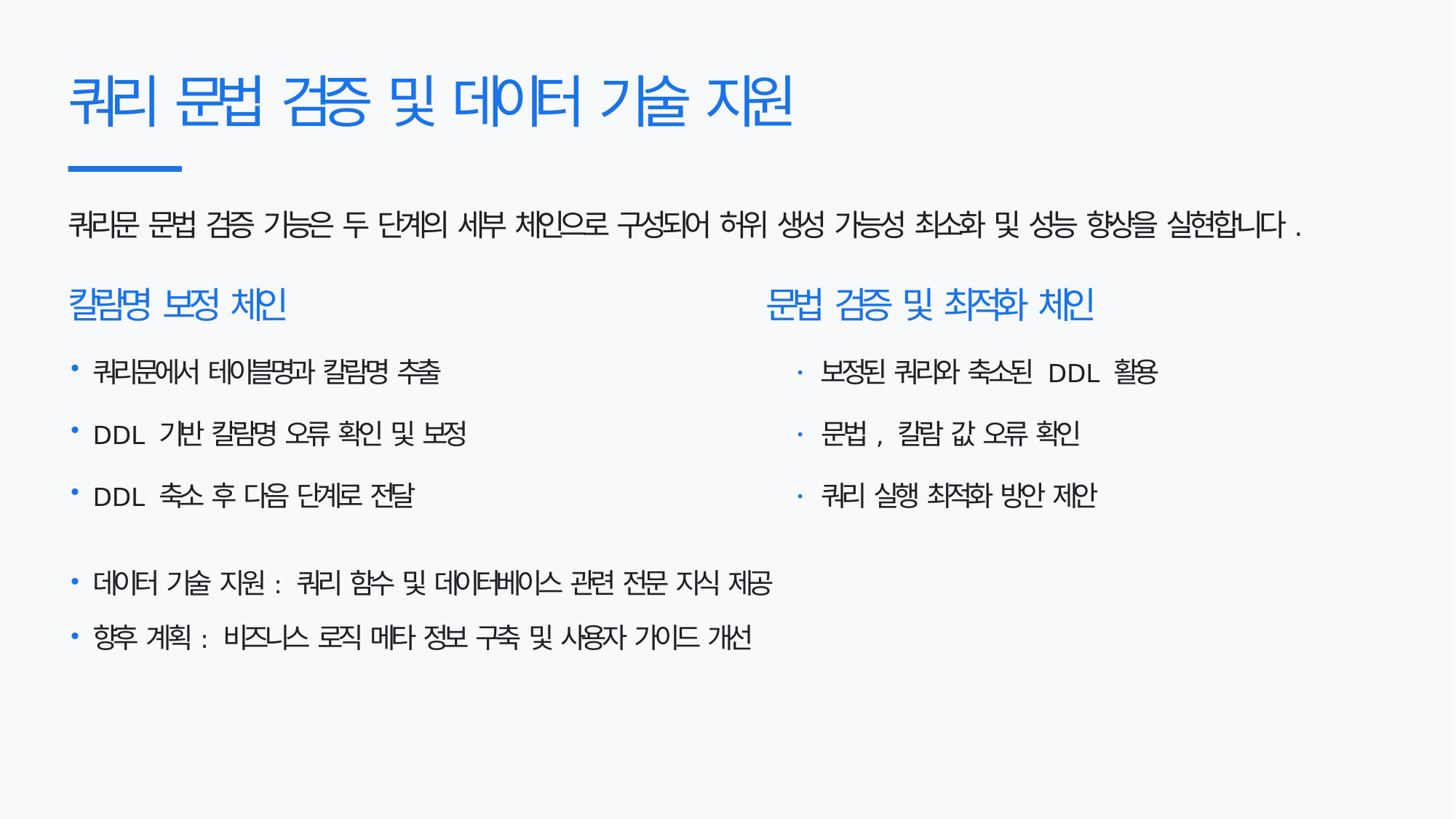

# 쿼리 문법 검증 및 데이터 기술 지원

쿼리문 문법 검증 기능은 두 단계의 세부 체인으로 구성되어 허위 생성 가능성 최소화 및 성능 향상을 실현합니다.

칼람명 보정 체인	문법 검증 및 최적화 체인
쿼리문에서 테이블명과 칼람명 추출	• 보정된 쿼리와 축소된 DDL 활용
DDL 기반 칼람명 오류 확인 및 보정	• 문법, 칼람 값 오류 확인
DDL 축소 후 다음 단계로 전달	• 쿼리 실행 최적화 방안 제안

데이터 기술 지원: 쿼리 함수 및 데이터베이스 관련 전문 지식 제공
향후 계획: 비즈니스 로직 메타 정보 구축 및 사용자 가이드 개선